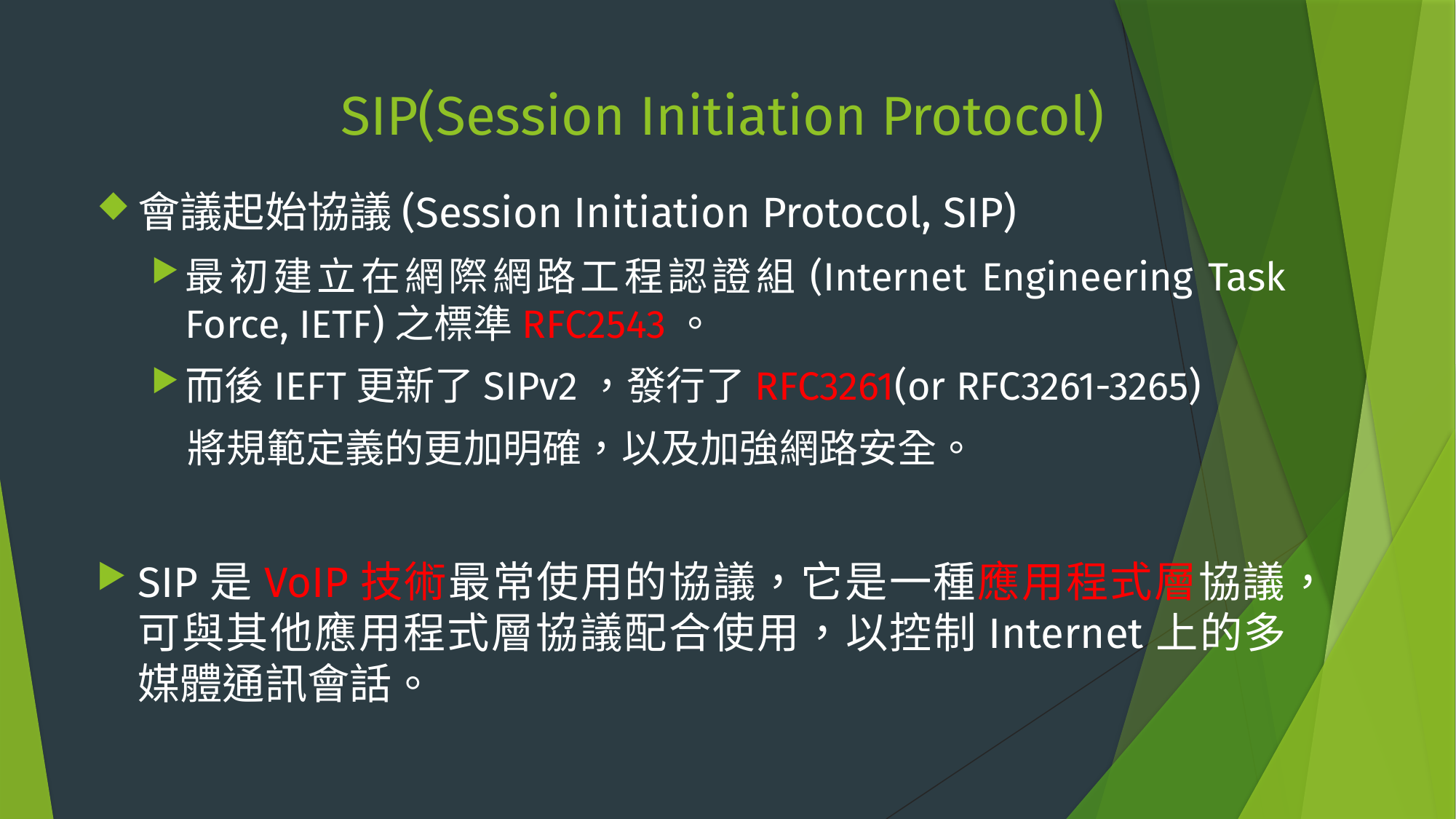

# SIP(Session Initiation Protocol)
會議起始協議(Session Initiation Protocol, SIP)
最初建立在網際網路工程認證組(Internet Engineering Task Force, IETF)之標準RFC2543。
而後IEFT更新了SIPv2，發行了RFC3261(or RFC3261-3265)
   將規範定義的更加明確，以及加強網路安全。

SIP是VoIP技術最常使用的協議，它是一種應用程式層協議，可與其他應用程式層協議配合使用，以控制Internet上的多媒體通訊會話。